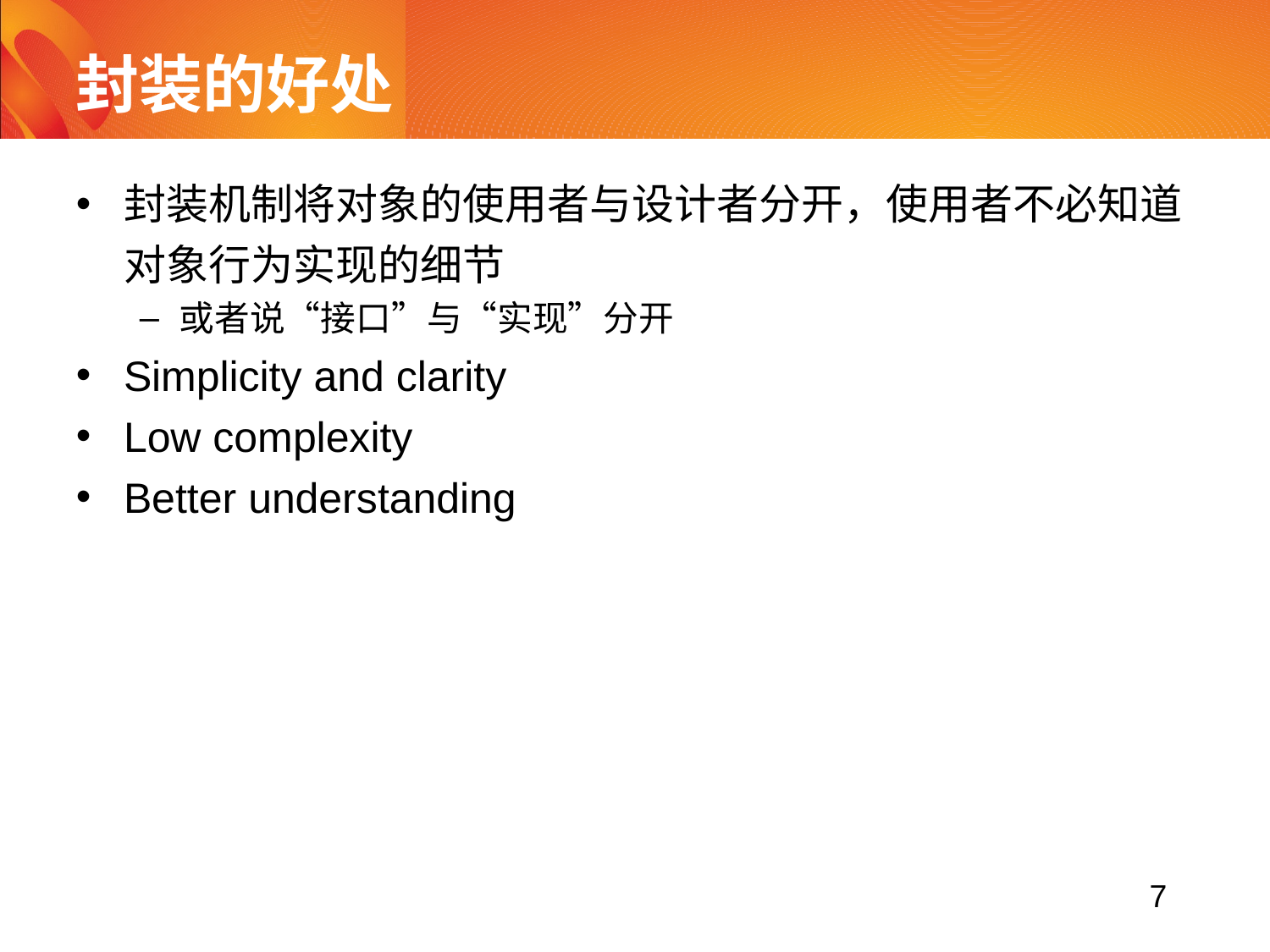

# 封装的好处
封装机制将对象的使用者与设计者分开，使用者不必知道对象行为实现的细节
或者说“接口”与“实现”分开
Simplicity and clarity
Low complexity
Better understanding